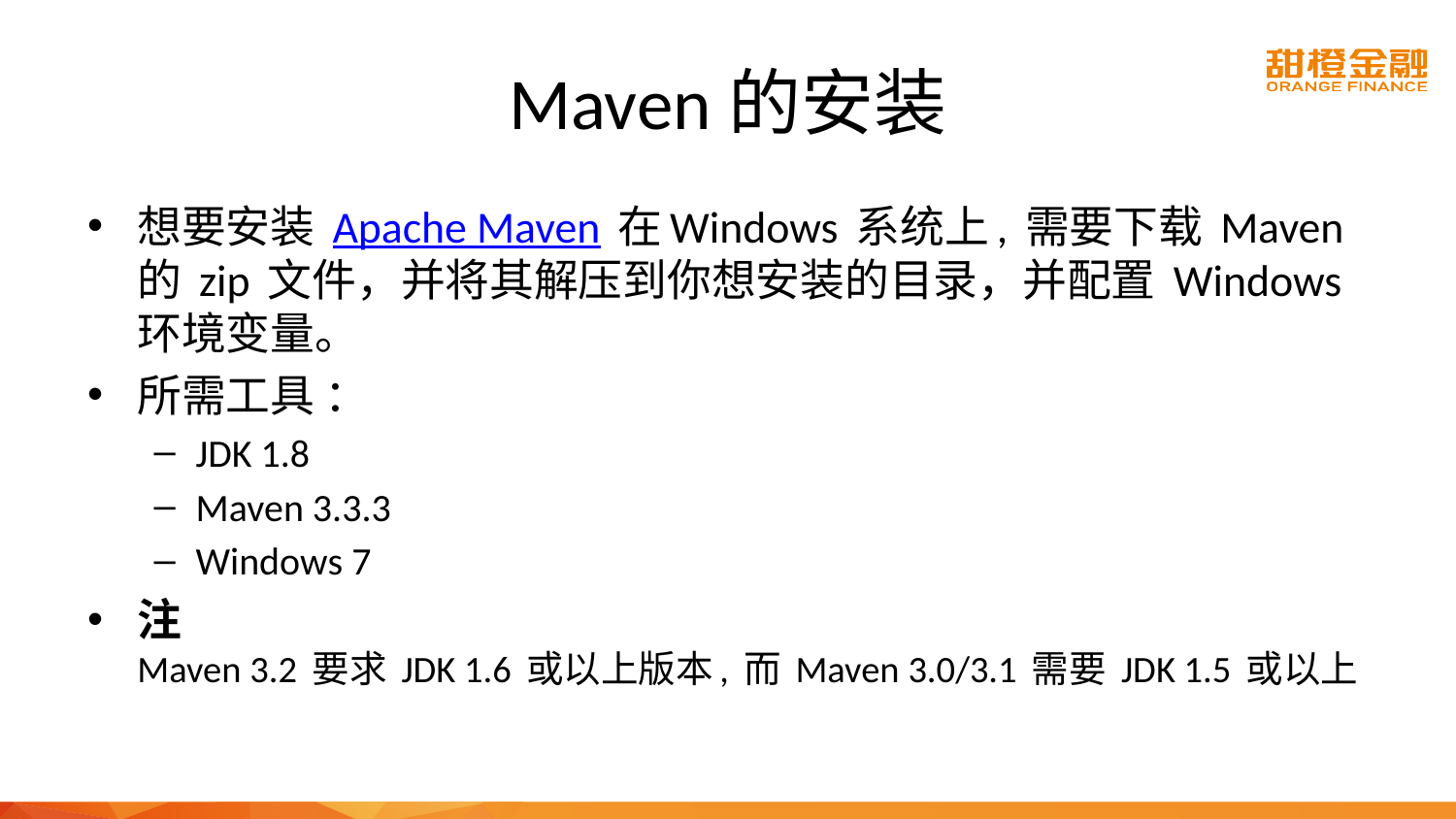

# Maven的安装
想要安装 Apache Maven 在Windows 系统上, 需要下载 Maven 的 zip 文件，并将其解压到你想安装的目录，并配置 Windows 环境变量。
所需工具 ：
JDK 1.8
Maven 3.3.3
Windows 7
注
Maven 3.2 要求 JDK 1.6 或以上版本, 而 Maven 3.0/3.1 需要 JDK 1.5 或以上